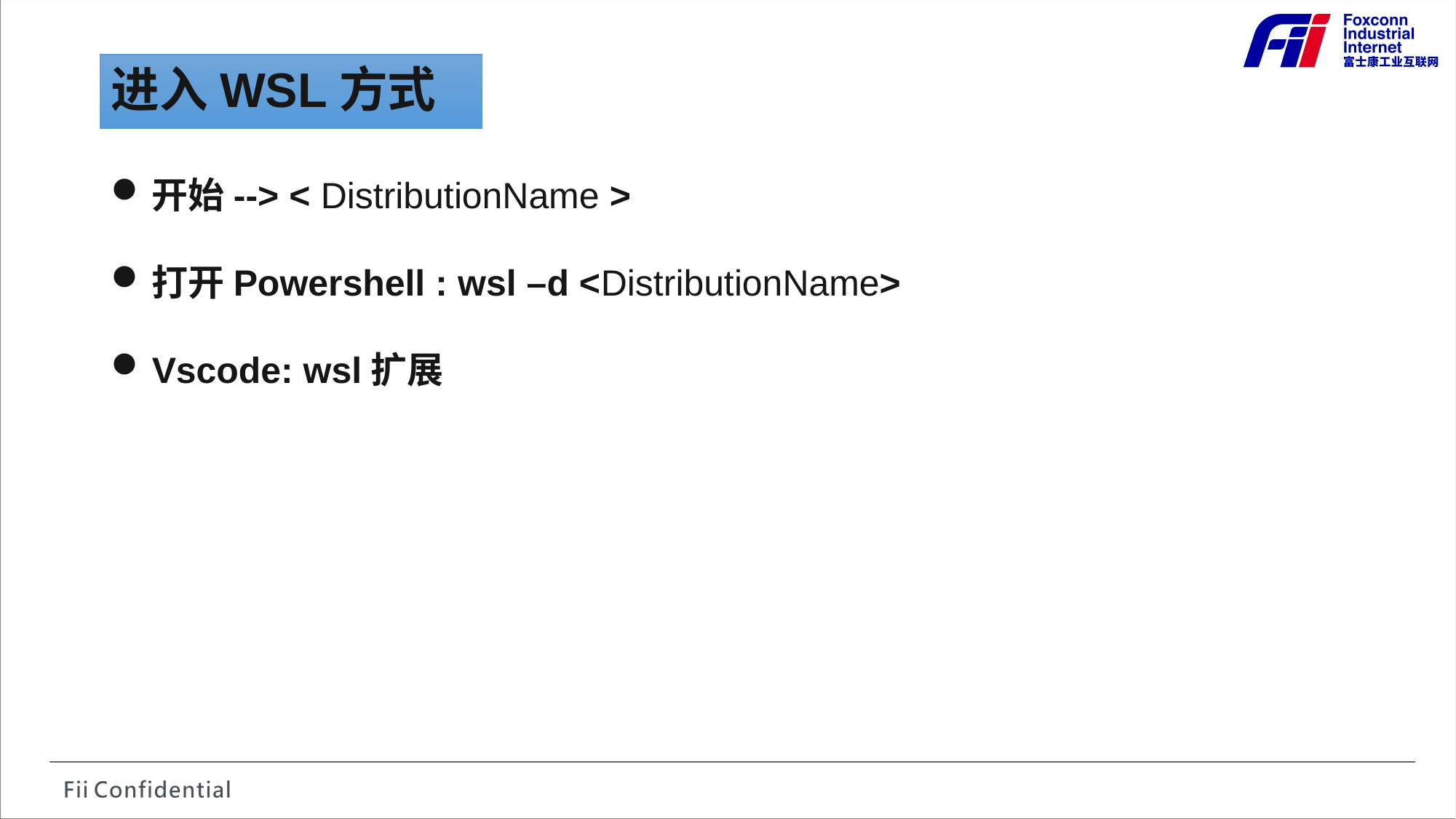

进入WSL方式
开始--> < DistributionName >

打开Powershell : wsl –d <DistributionName>

Vscode: wsl扩展